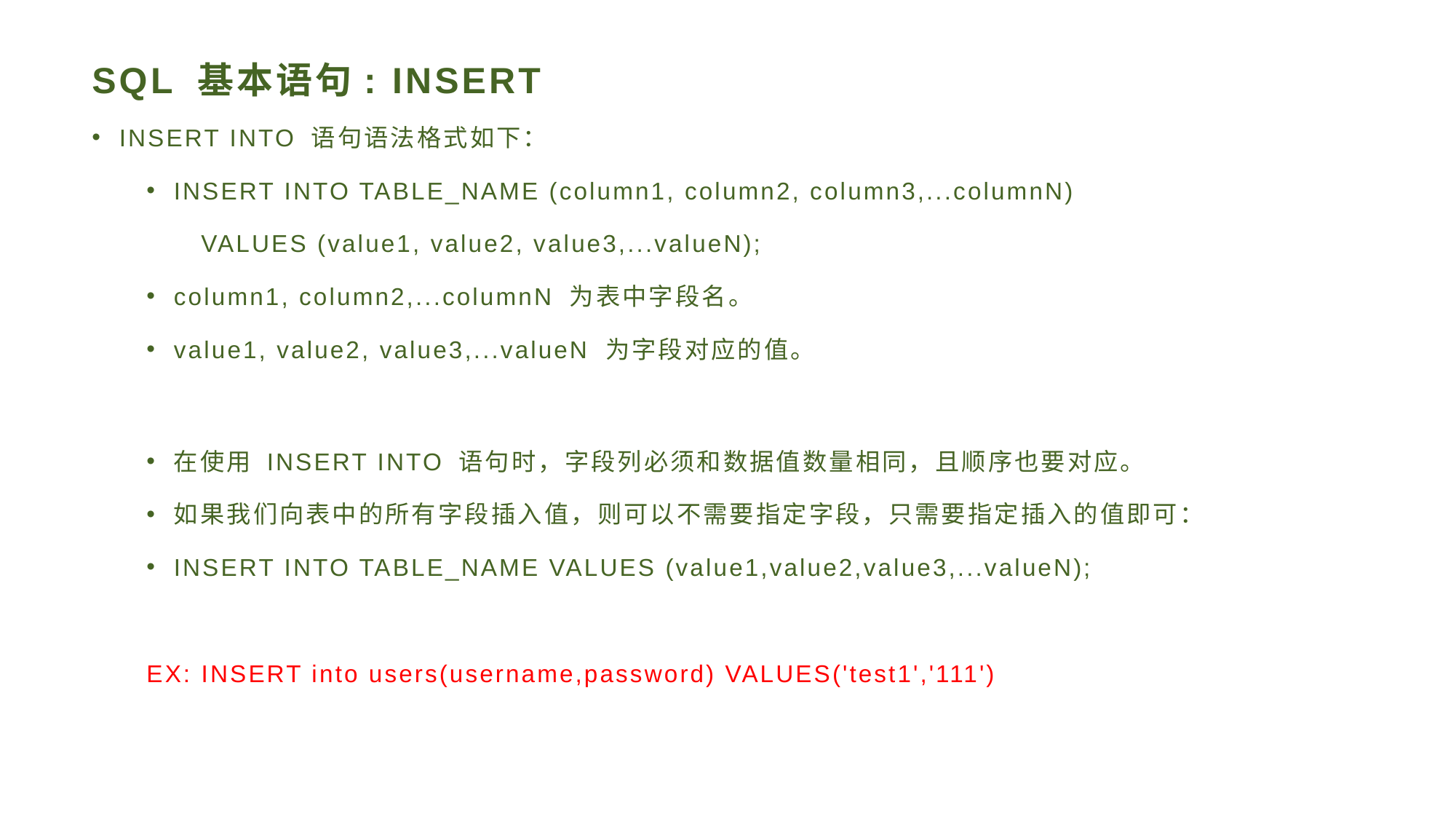

# SQL 基本语句: INSERT
INSERT INTO 语句语法格式如下：
INSERT INTO TABLE_NAME (column1, column2, column3,...columnN)
VALUES (value1, value2, value3,...valueN);
column1, column2,...columnN 为表中字段名。
value1, value2, value3,...valueN 为字段对应的值。

在使用 INSERT INTO 语句时，字段列必须和数据值数量相同，且顺序也要对应。
如果我们向表中的所有字段插入值，则可以不需要指定字段，只需要指定插入的值即可：
INSERT INTO TABLE_NAME VALUES (value1,value2,value3,...valueN);

EX: INSERT into users(username,password) VALUES('test1','111')